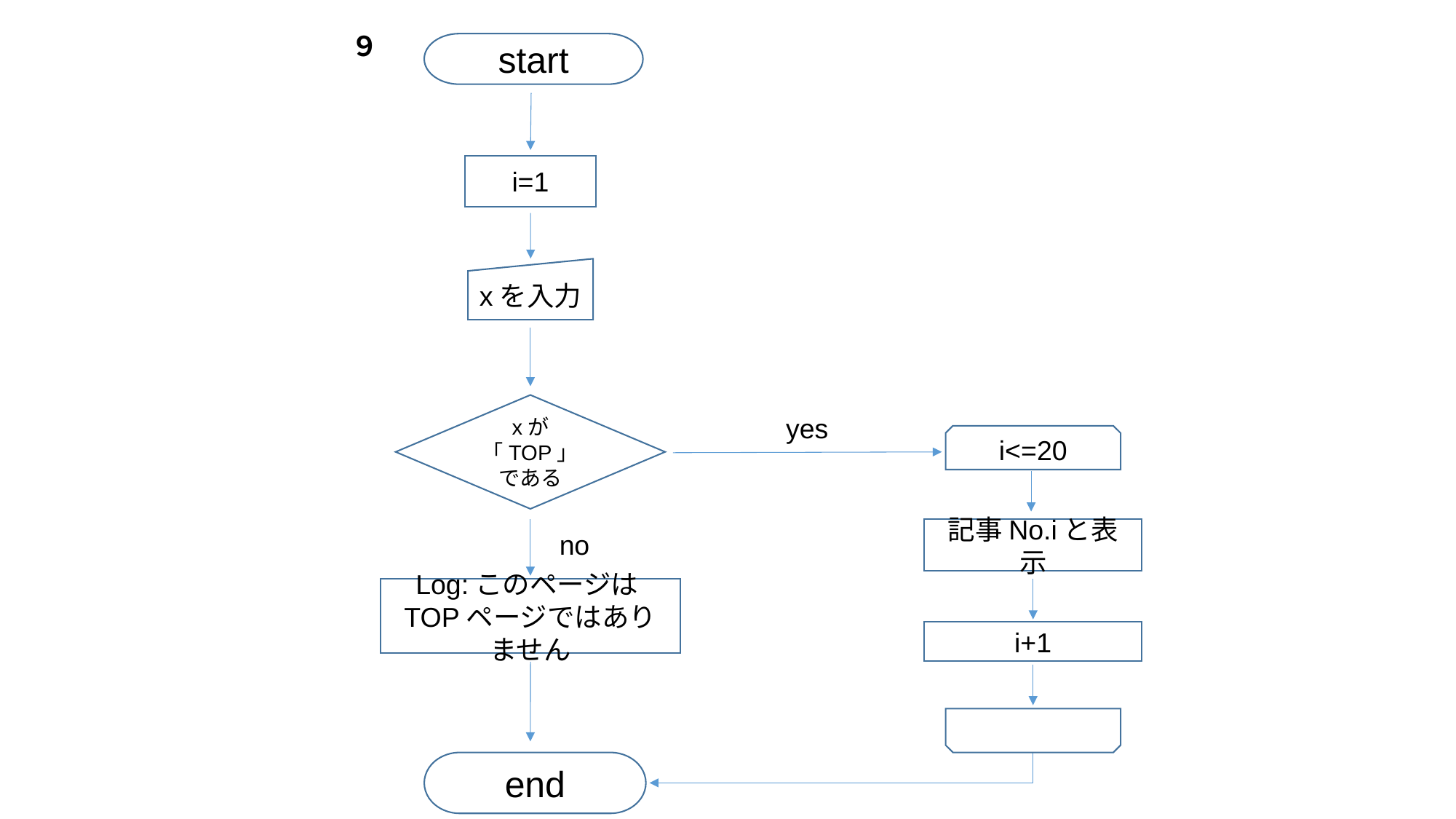

９
start
i=1
xを入力
xが「TOP」である
yes
i<=20
記事No.iと表示
no
Log:このページはTOPページではありません
i+1

end